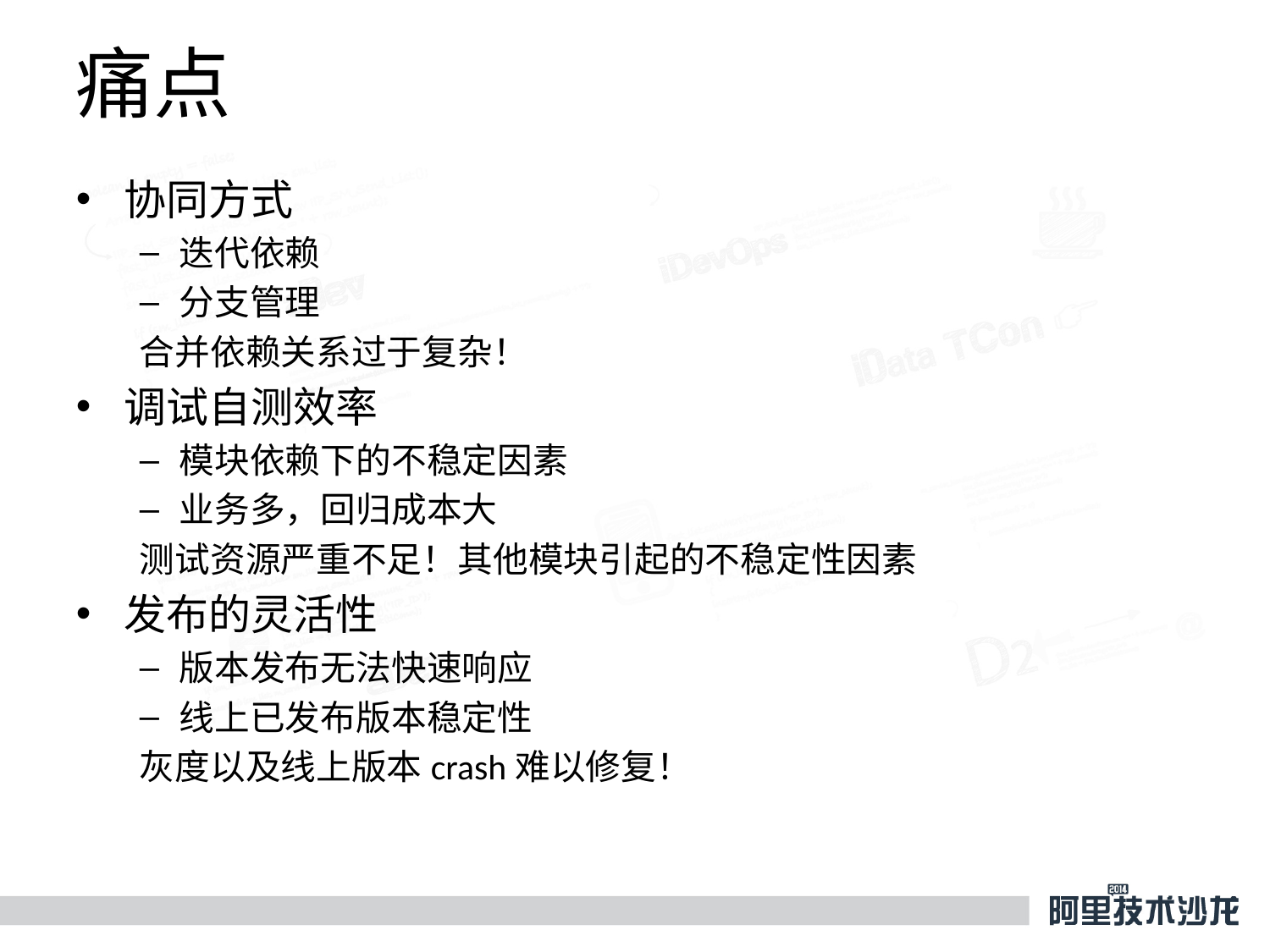

痛点
协同方式
迭代依赖
分支管理
合并依赖关系过于复杂！
调试自测效率
模块依赖下的不稳定因素
业务多，回归成本大
测试资源严重不足！其他模块引起的不稳定性因素
发布的灵活性
版本发布无法快速响应
线上已发布版本稳定性
灰度以及线上版本crash难以修复！